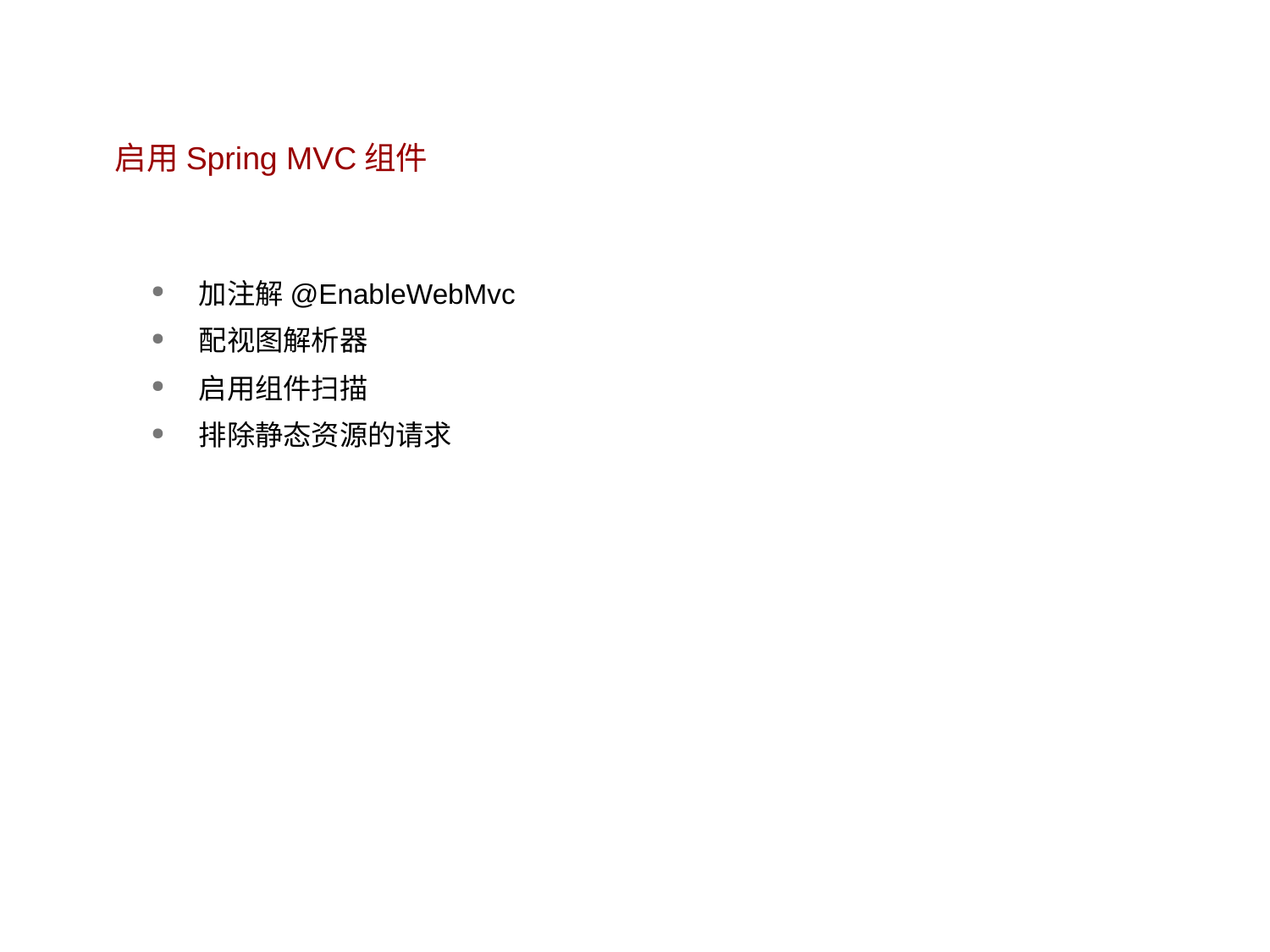

# 启用Spring MVC组件
加注解@EnableWebMvc
配视图解析器
启用组件扫描
排除静态资源的请求